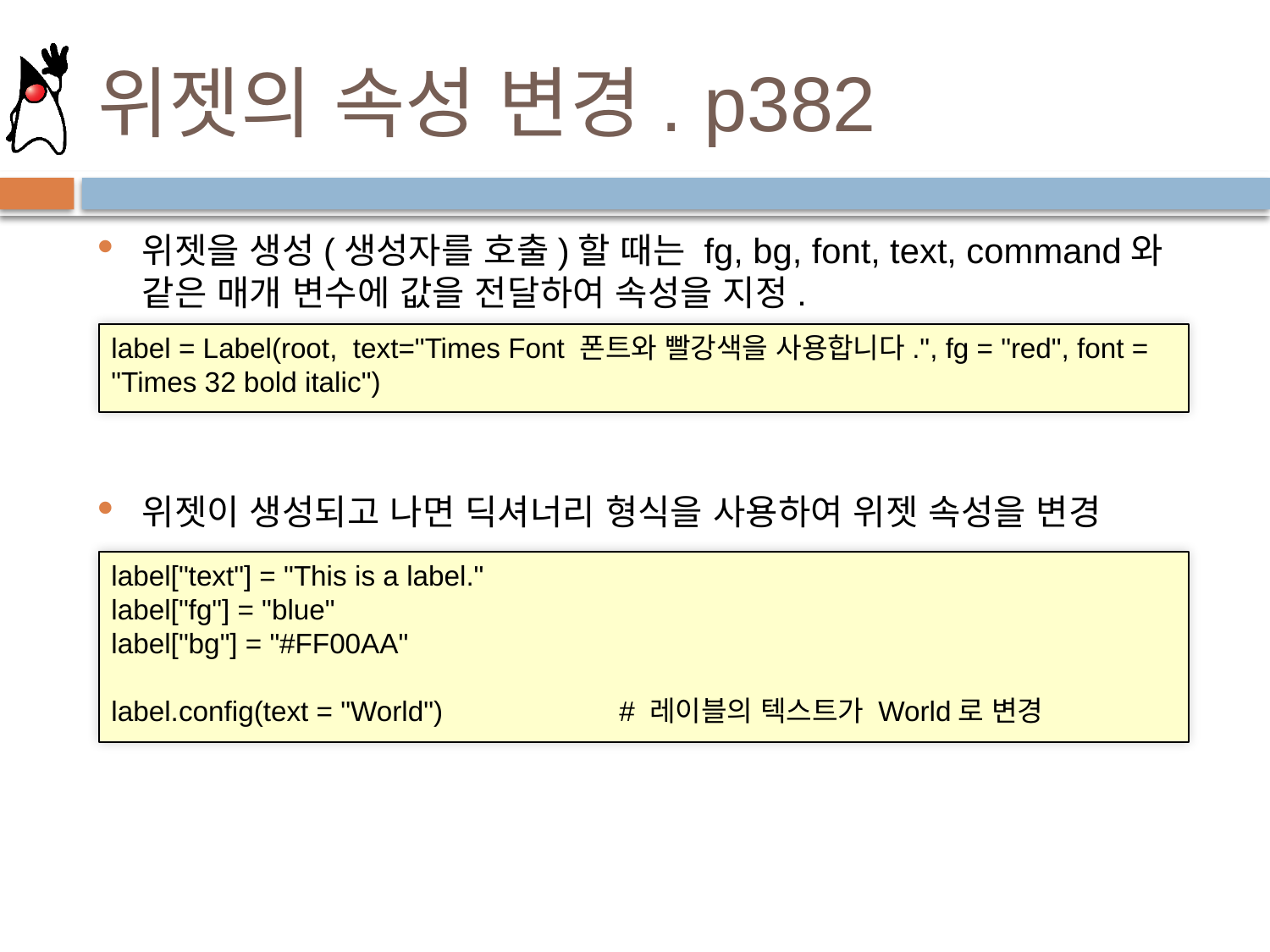

# 위젯의 속성 변경. p382
위젯을 생성(생성자를 호출)할 때는 fg, bg, font, text, command와 같은 매개 변수에 값을 전달하여 속성을 지정.

위젯이 생성되고 나면 딕셔너리 형식을 사용하여 위젯 속성을 변경
label = Label(root,  text="Times Font 폰트와 빨강색을 사용합니다.", fg = "red", font = "Times 32 bold italic")
label["text"] = "This is a label."
label["fg"] = "blue"
label["bg"] = "#FF00AA"

label.config(text = "World")		# 레이블의 텍스트가 World로 변경